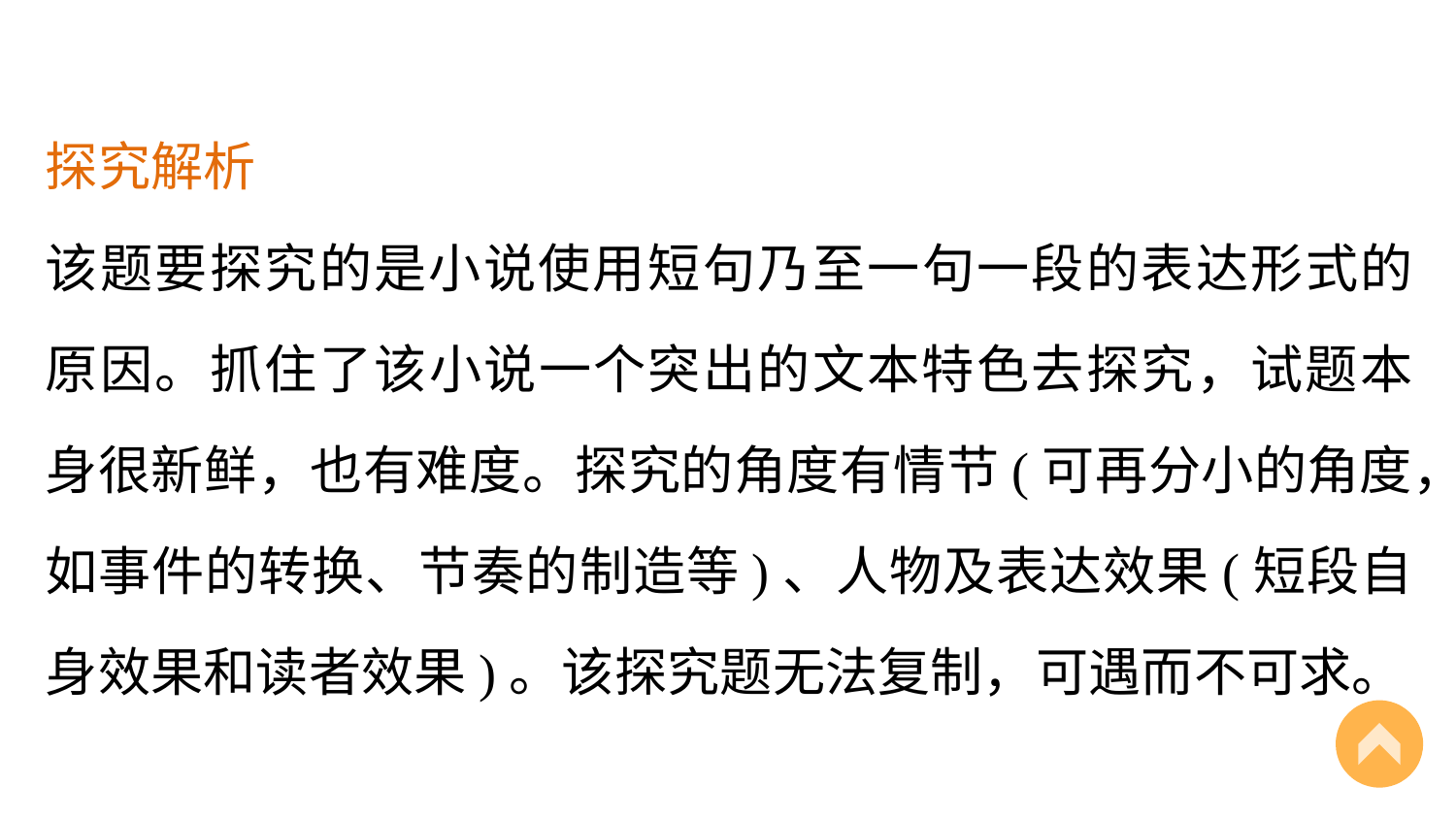

探究解析
该题要探究的是小说使用短句乃至一句一段的表达形式的原因。抓住了该小说一个突出的文本特色去探究，试题本身很新鲜，也有难度。探究的角度有情节(可再分小的角度，如事件的转换、节奏的制造等)、人物及表达效果(短段自身效果和读者效果)。该探究题无法复制，可遇而不可求。